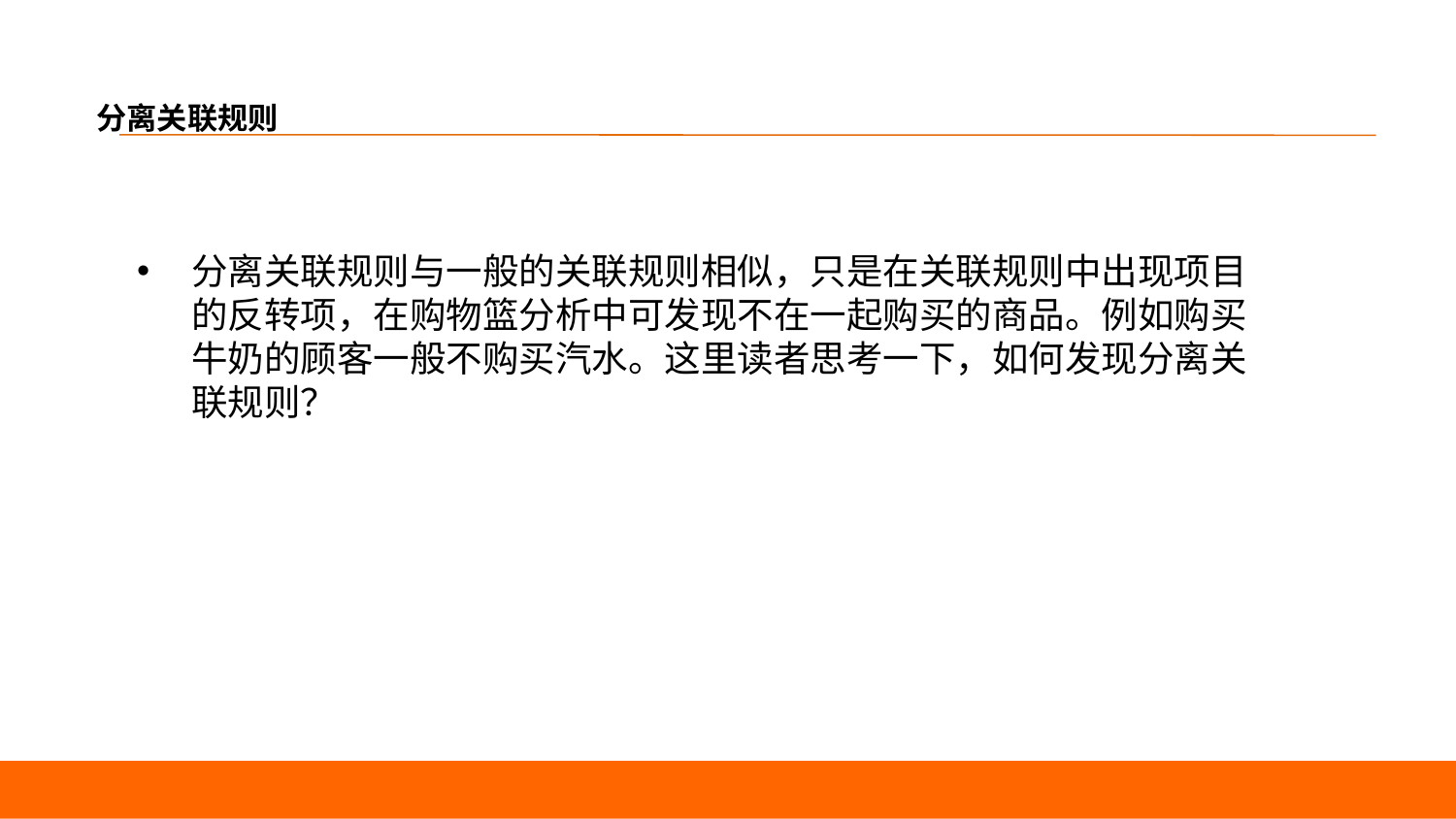

# 分离关联规则
分离关联规则与一般的关联规则相似，只是在关联规则中出现项目的反转项，在购物篮分析中可发现不在一起购买的商品。例如购买牛奶的顾客一般不购买汽水。这里读者思考一下，如何发现分离关联规则？